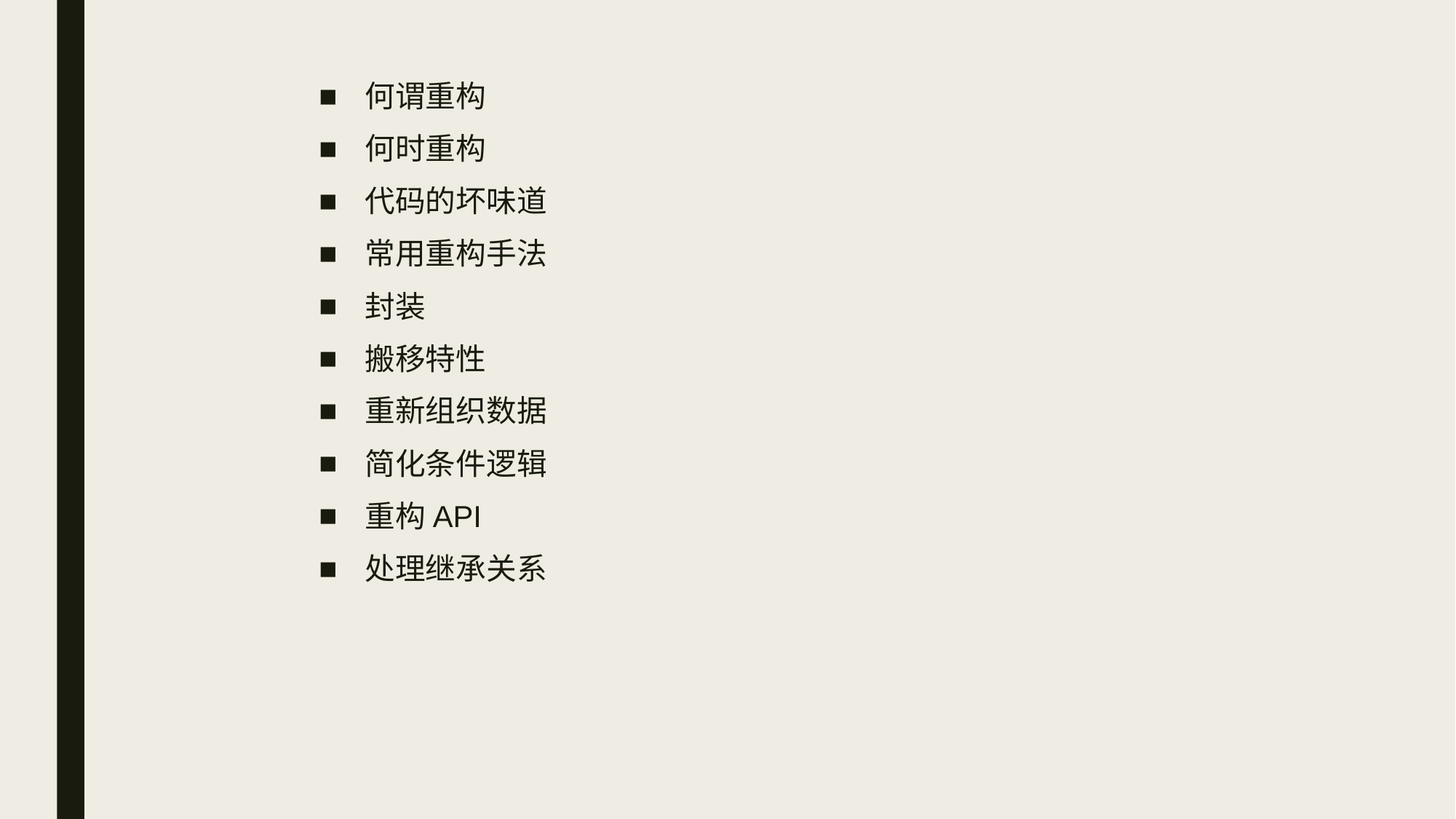

何谓重构
何时重构
代码的坏味道
常用重构手法
封装
搬移特性
重新组织数据
简化条件逻辑
重构API
处理继承关系